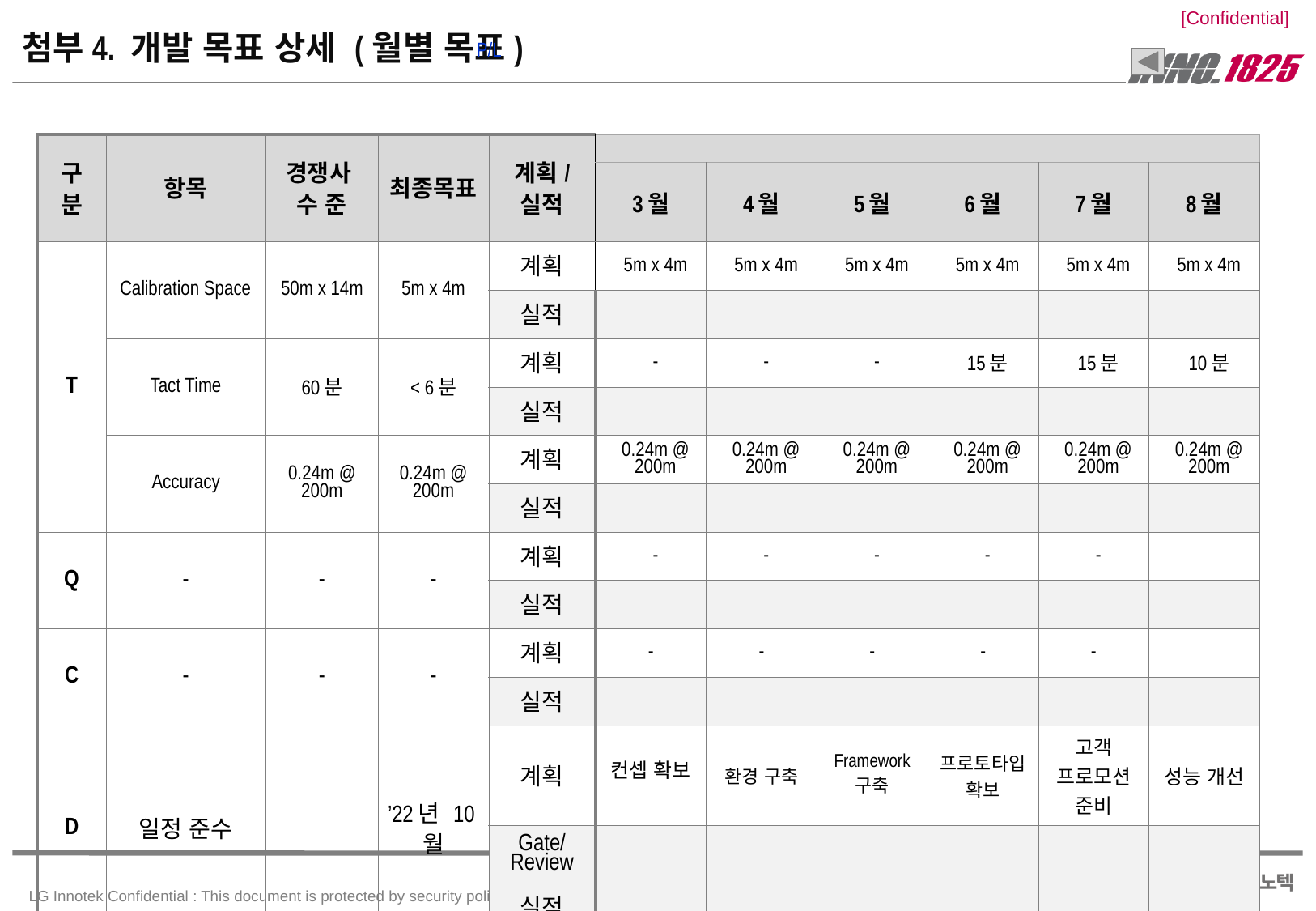

첨부4. 개발 목표 상세 (월별 목표)
P/L

| 구분 | 항목 | 경쟁사 수 준 | 최종목표 | 계획/ 실적 |  |  |  |  |  |  |
| --- | --- | --- | --- | --- | --- | --- | --- | --- | --- | --- |
|  |  |  |  |  | 3월 | 4월 | 5월 | 6월 | 7월 | 8월 |
| T | Calibration Space | 50m x 14m | 5m x 4m | 계획 | 5m x 4m | 5m x 4m | 5m x 4m | 5m x 4m | 5m x 4m | 5m x 4m |
|  |  |  |  | 실적 |  |  |  |  |  |  |
|  | Tact Time | 60분 | < 6분 | 계획 | - | - | - | 15분 | 15분 | 10분 |
|  |  |  |  | 실적 |  |  |  |  |  |  |
|  | Accuracy | 0.24m @ 200m | 0.24m @ 200m | 계획 | 0.24m @ 200m | 0.24m @ 200m | 0.24m @ 200m | 0.24m @ 200m | 0.24m @ 200m | 0.24m @ 200m |
|  |  |  |  | 실적 |  |  |  |  |  |  |
| Q | - | - | - | 계획 | - | - | - | - | - |  |
|  |  |  |  | 실적 |  |  |  |  |  |  |
| C | - | - | - | 계획 | - | - | - | - | - |  |
|  |  |  |  | 실적 |  |  |  |  |  |  |
| D | 일정 준수 |  | ’22년 10월 | 계획 | 컨셉 확보 | 환경 구축 | Framework 구축 | 프로토타입 확보 | 고객 프로모션 준비 | 성능 개선 |
|  |  |  |  | Gate/ Review |  |  |  |  |  |  |
|  |  |  |  | 실적 |  |  |  |  |  |  |